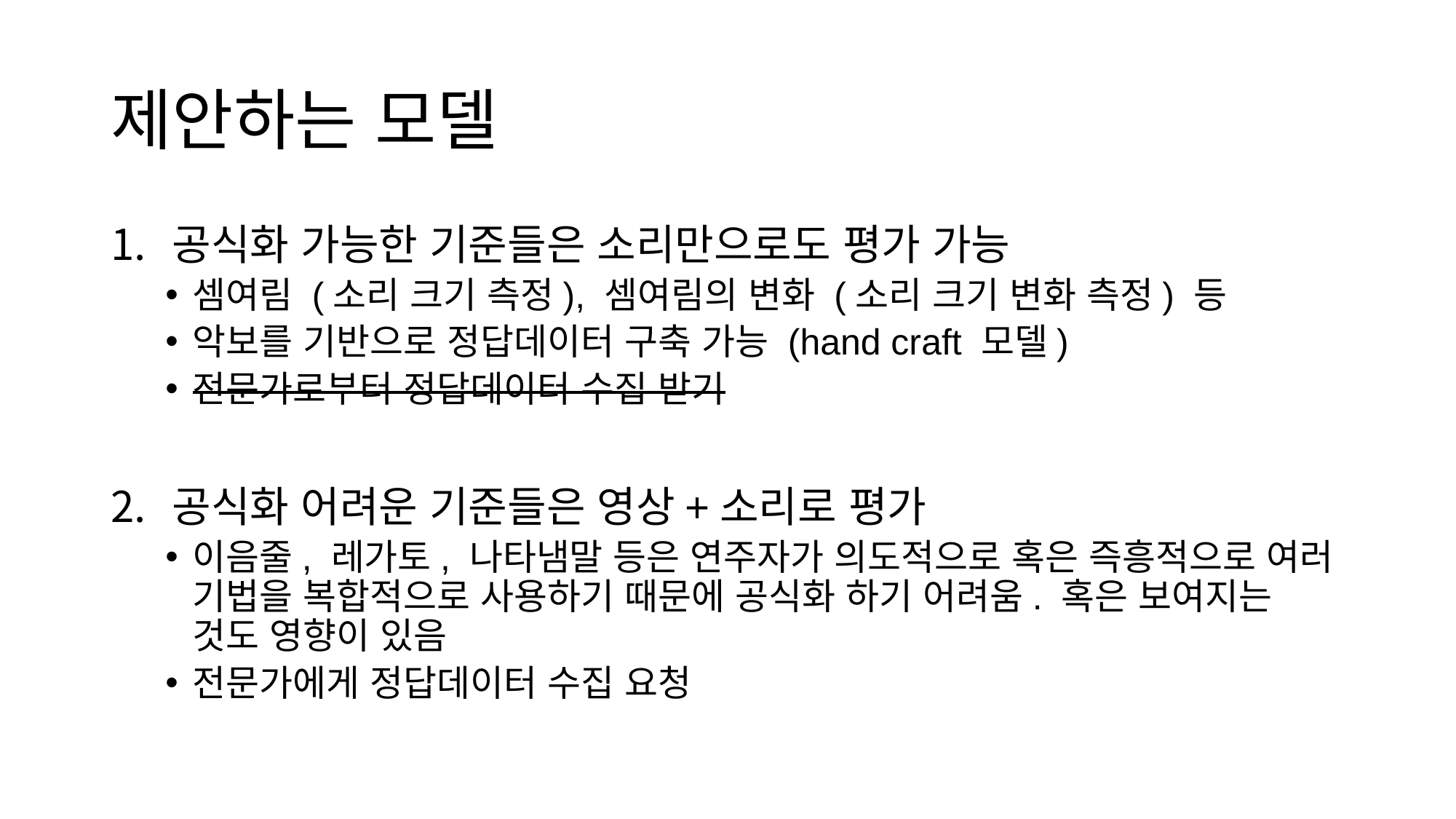

# 제안하는 모델
공식화 가능한 기준들은 소리만으로도 평가 가능
셈여림 (소리 크기 측정), 셈여림의 변화 (소리 크기 변화 측정) 등
악보를 기반으로 정답데이터 구축 가능 (hand craft 모델)
전문가로부터 정답데이터 수집 받기

공식화 어려운 기준들은 영상+소리로 평가
이음줄, 레가토, 나타냄말 등은 연주자가 의도적으로 혹은 즉흥적으로 여러 기법을 복합적으로 사용하기 때문에 공식화 하기 어려움. 혹은 보여지는 것도 영향이 있음
전문가에게 정답데이터 수집 요청